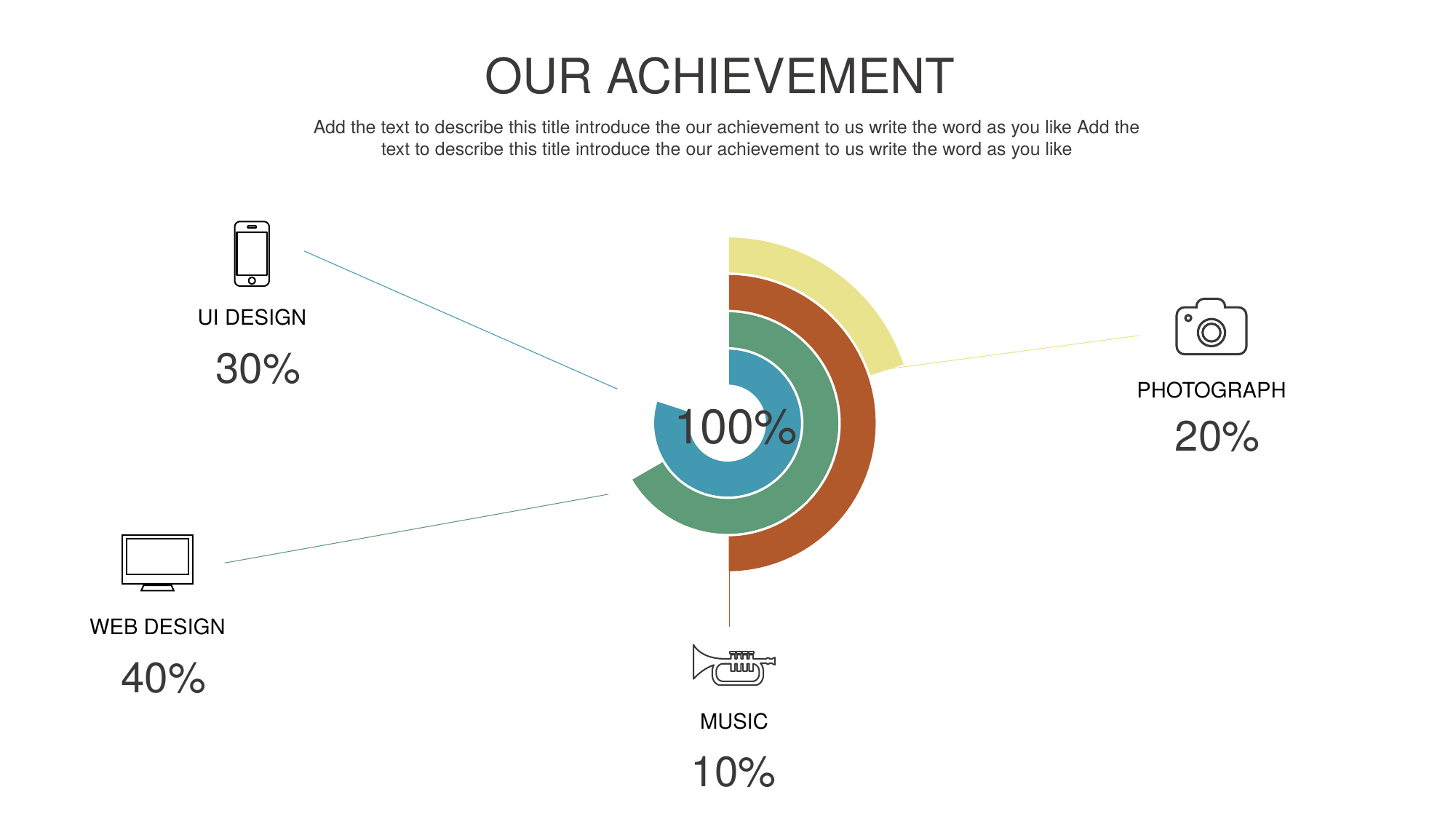

OUR ACHIEVEMENT
Add the text to describe this title introduce the our achievement to us write the word as you like Add the text to describe this title introduce the our achievement to us write the word as you like

### Chart

| Category | 销售额 | 列1 | 列2 | 列3 |
|---|---|---|---|---|
| 第一季度 | 20.0 | 14.0 | 6.0 | 1.0 |
| 第二季度 | 5.0 | 7.0 | 6.0 | 4.0 |
| 第三季度 | None | None | None | None |
| 第四季度 | None | None | None | None |
UI DESIGN

 30%
PHOTOGRAPH
 100%
 20%

WEB DESIGN
 40%

MUSIC
 10%